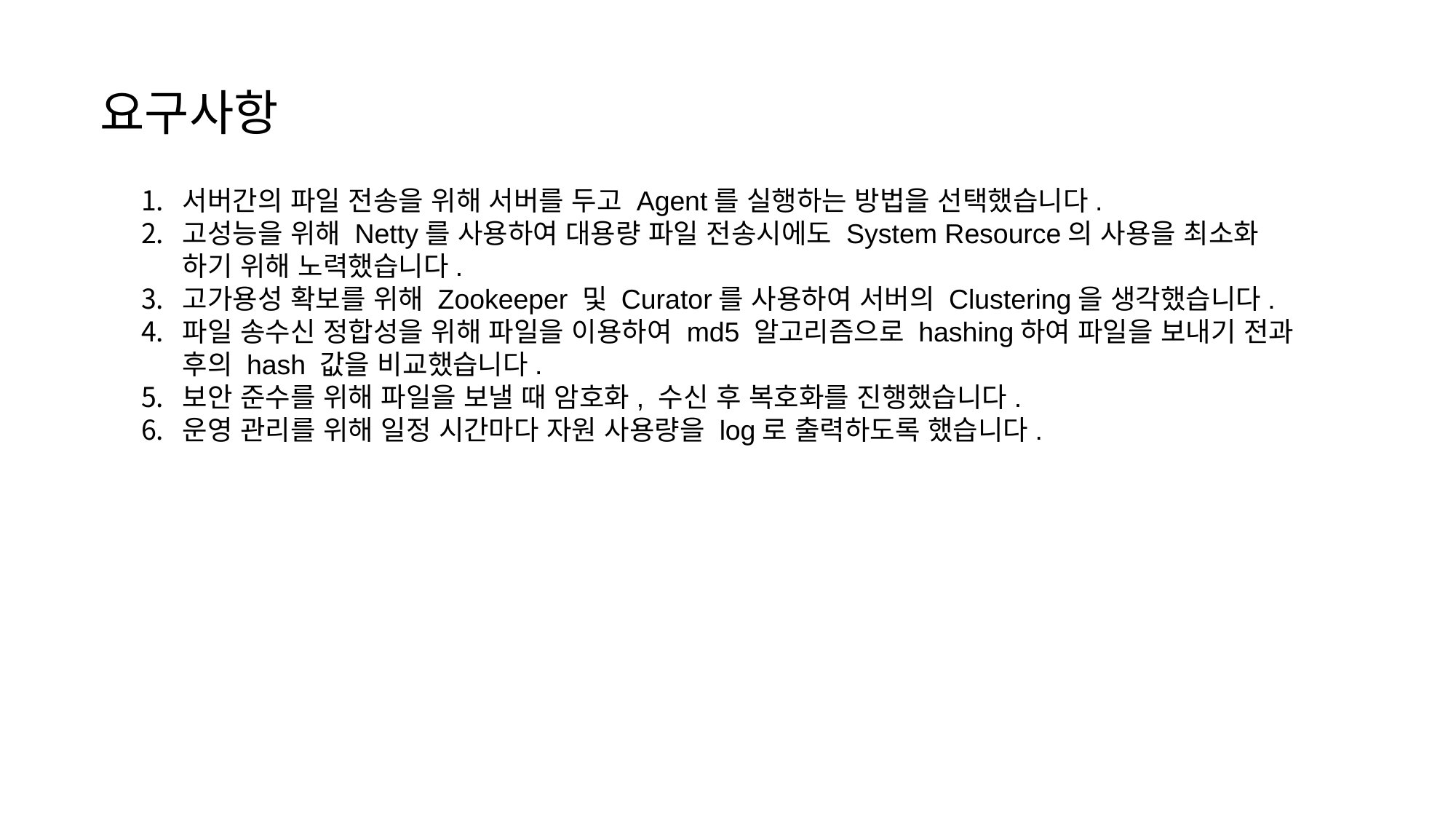

요구사항
서버간의 파일 전송을 위해 서버를 두고 Agent를 실행하는 방법을 선택했습니다.
고성능을 위해 Netty를 사용하여 대용량 파일 전송시에도 System Resource의 사용을 최소화 하기 위해 노력했습니다.
고가용성 확보를 위해 Zookeeper 및 Curator를 사용하여 서버의 Clustering을 생각했습니다.
파일 송수신 정합성을 위해 파일을 이용하여 md5 알고리즘으로 hashing하여 파일을 보내기 전과 후의 hash 값을 비교했습니다.
보안 준수를 위해 파일을 보낼 때 암호화, 수신 후 복호화를 진행했습니다.
운영 관리를 위해 일정 시간마다 자원 사용량을 log로 출력하도록 했습니다.